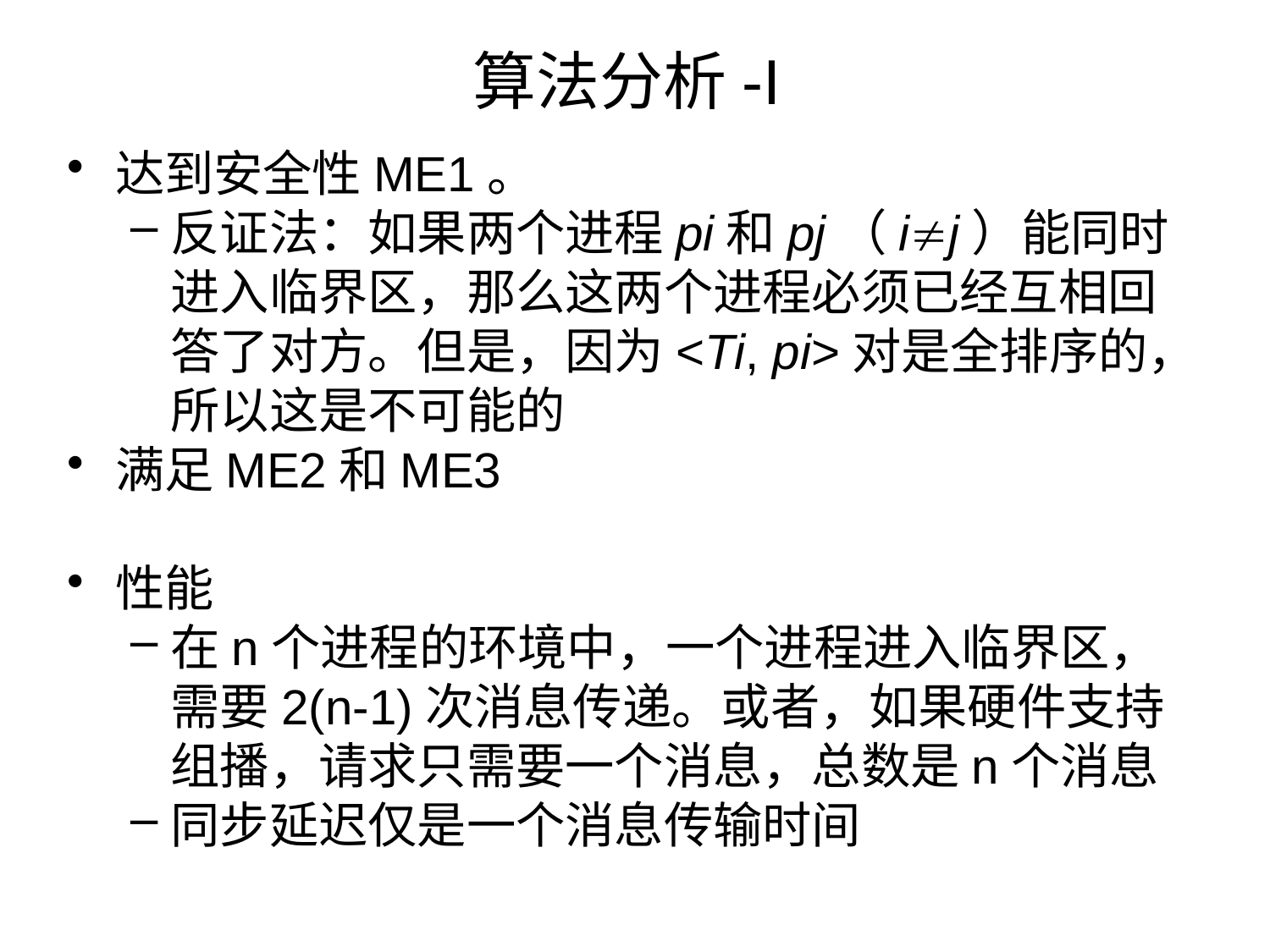

# 算法分析-I
达到安全性ME1。
反证法：如果两个进程pi和pj（i≠j）能同时进入临界区，那么这两个进程必须已经互相回答了对方。但是，因为<Ti, pi>对是全排序的，所以这是不可能的
满足ME2和ME3

性能
在n个进程的环境中，一个进程进入临界区，需要2(n-1)次消息传递。或者，如果硬件支持组播，请求只需要一个消息，总数是n个消息
同步延迟仅是一个消息传输时间